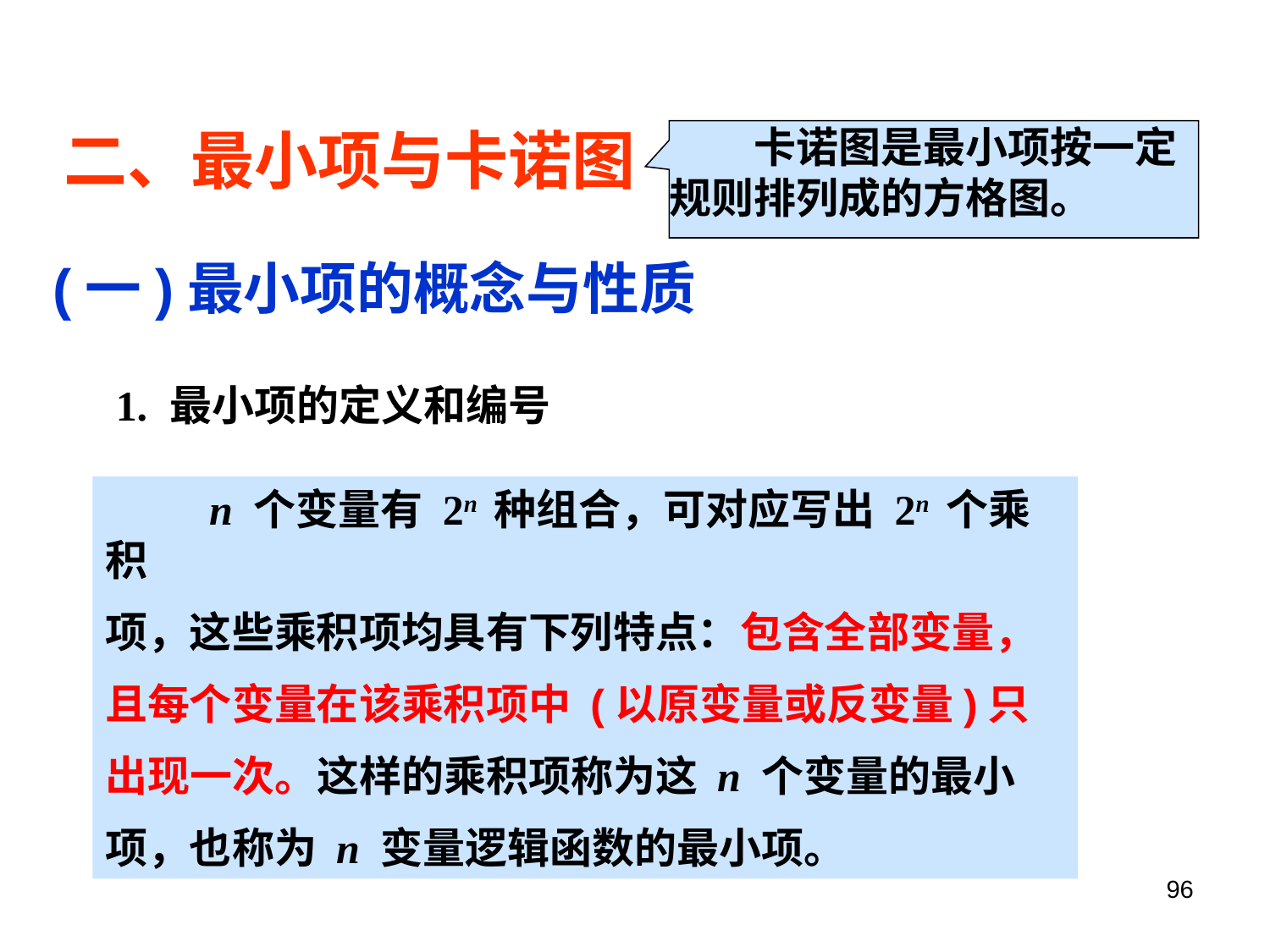

二、最小项与卡诺图
　　卡诺图是最小项按一定规则排列成的方格图。
  (一)最小项的概念与性质
1. 最小项的定义和编号
　　 n 个变量有 2n 种组合，可对应写出 2n 个乘积
项，这些乘积项均具有下列特点：包含全部变量，
且每个变量在该乘积项中 (以原变量或反变量)只
出现一次。这样的乘积项称为这 n 个变量的最小
项，也称为 n 变量逻辑函数的最小项。
96